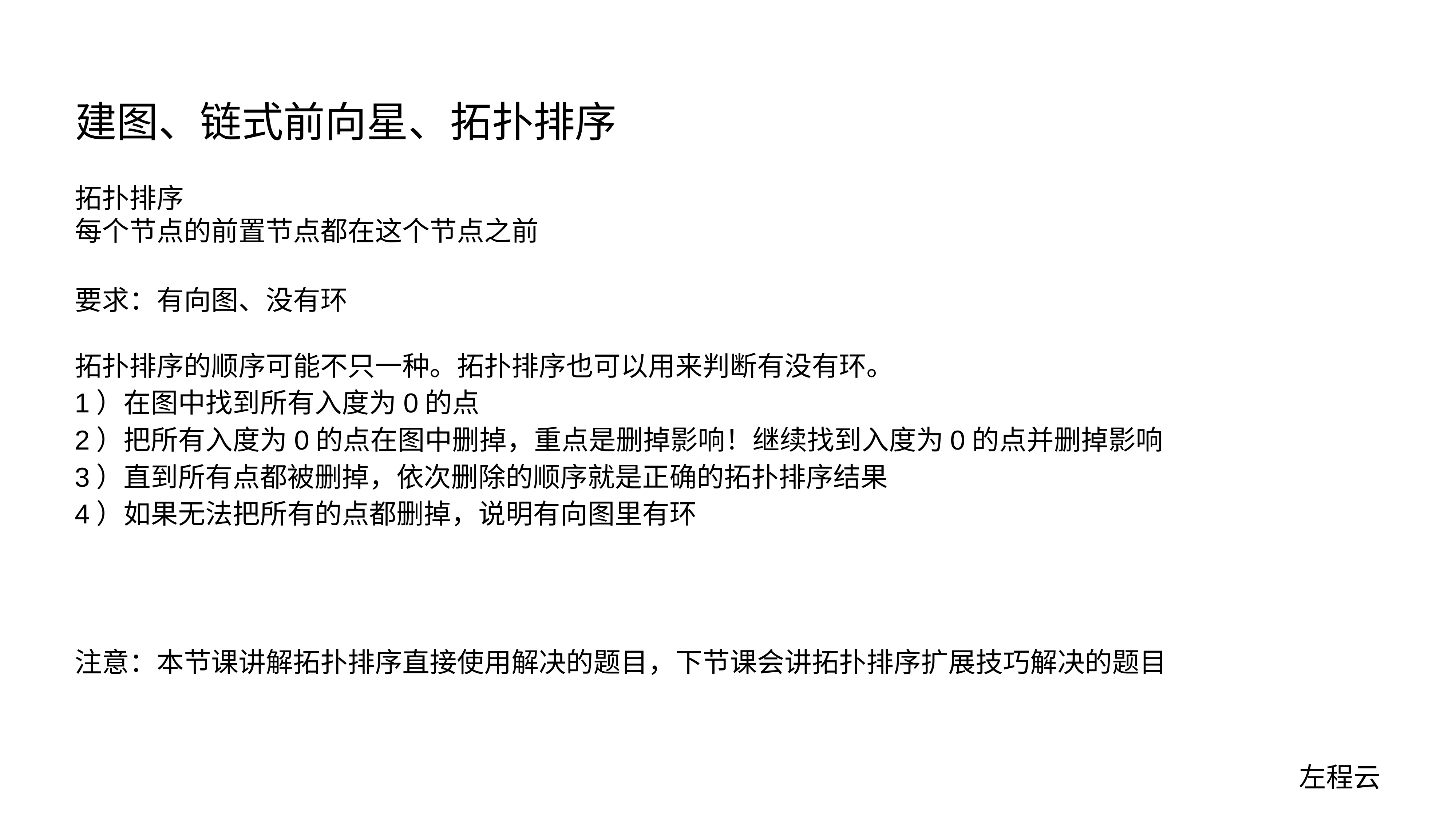

# 建图、链式前向星、拓扑排序
拓扑排序
每个节点的前置节点都在这个节点之前

要求：有向图、没有环

拓扑排序的顺序可能不只一种。拓扑排序也可以用来判断有没有环。
1）在图中找到所有入度为0的点
2）把所有入度为0的点在图中删掉，重点是删掉影响！继续找到入度为0的点并删掉影响
3）直到所有点都被删掉，依次删除的顺序就是正确的拓扑排序结果
4）如果无法把所有的点都删掉，说明有向图里有环

注意：本节课讲解拓扑排序直接使用解决的题目，下节课会讲拓扑排序扩展技巧解决的题目
左程云